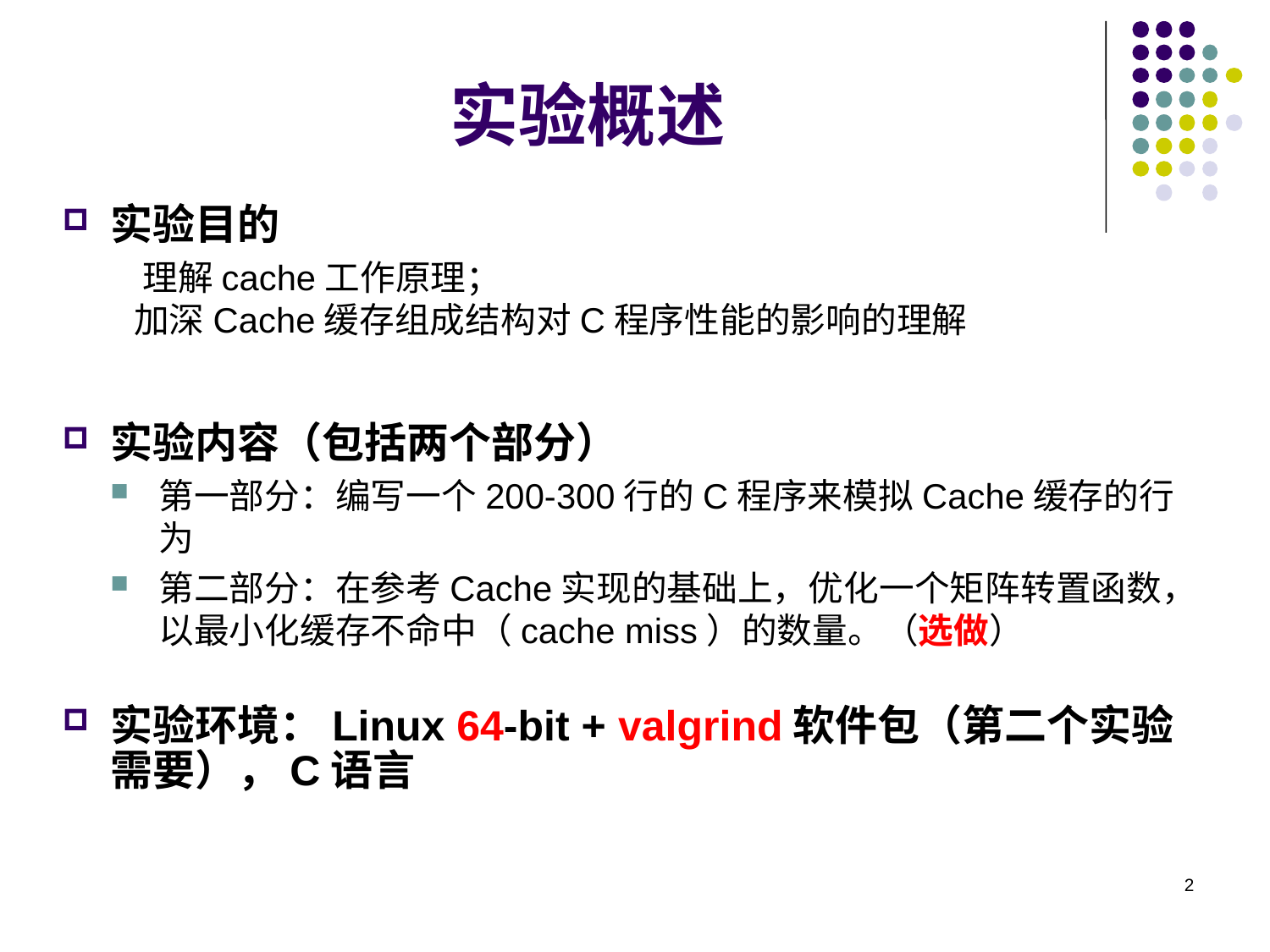

实验概述
实验目的
   理解cache工作原理；
   加深Cache缓存组成结构对C程序性能的影响的理解

实验内容（包括两个部分）
第一部分：编写一个200-300行的C程序来模拟Cache缓存的行为
第二部分：在参考Cache实现的基础上，优化一个矩阵转置函数，以最小化缓存不命中（cache miss）的数量。（选做）

实验环境：Linux 64-bit + valgrind软件包（第二个实验需要），C语言
2